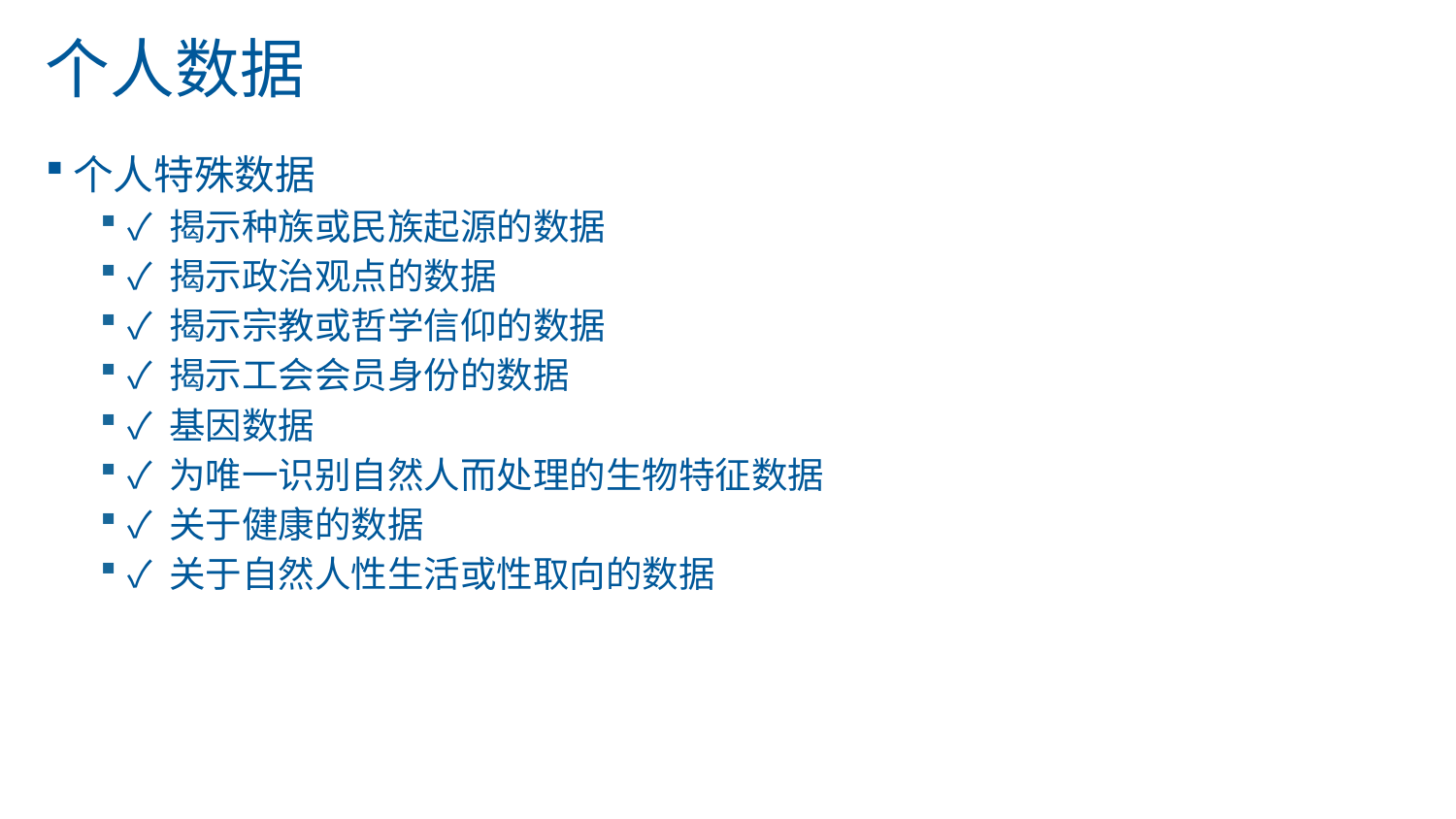

# 个人数据
个人特殊数据
✓ 揭示种族或民族起源的数据
✓ 揭示政治观点的数据
✓ 揭示宗教或哲学信仰的数据
✓ 揭示工会会员身份的数据
✓ 基因数据
✓ 为唯一识别自然人而处理的生物特征数据
✓ 关于健康的数据
✓ 关于自然人性生活或性取向的数据